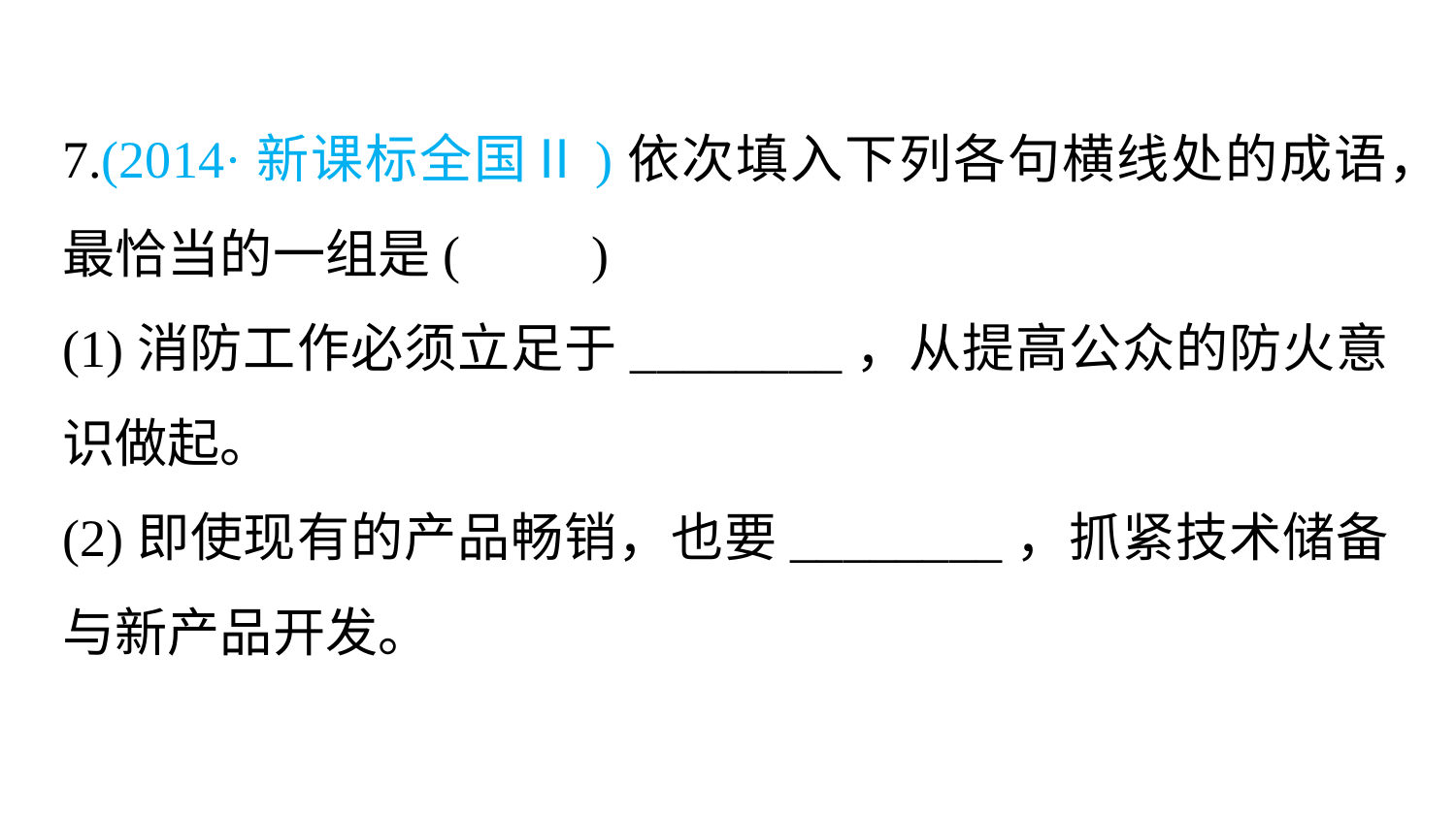

7.(2014·新课标全国Ⅱ)依次填入下列各句横线处的成语，最恰当的一组是(　　)
(1)消防工作必须立足于________，从提高公众的防火意识做起。
(2)即使现有的产品畅销，也要________，抓紧技术储备与新产品开发。